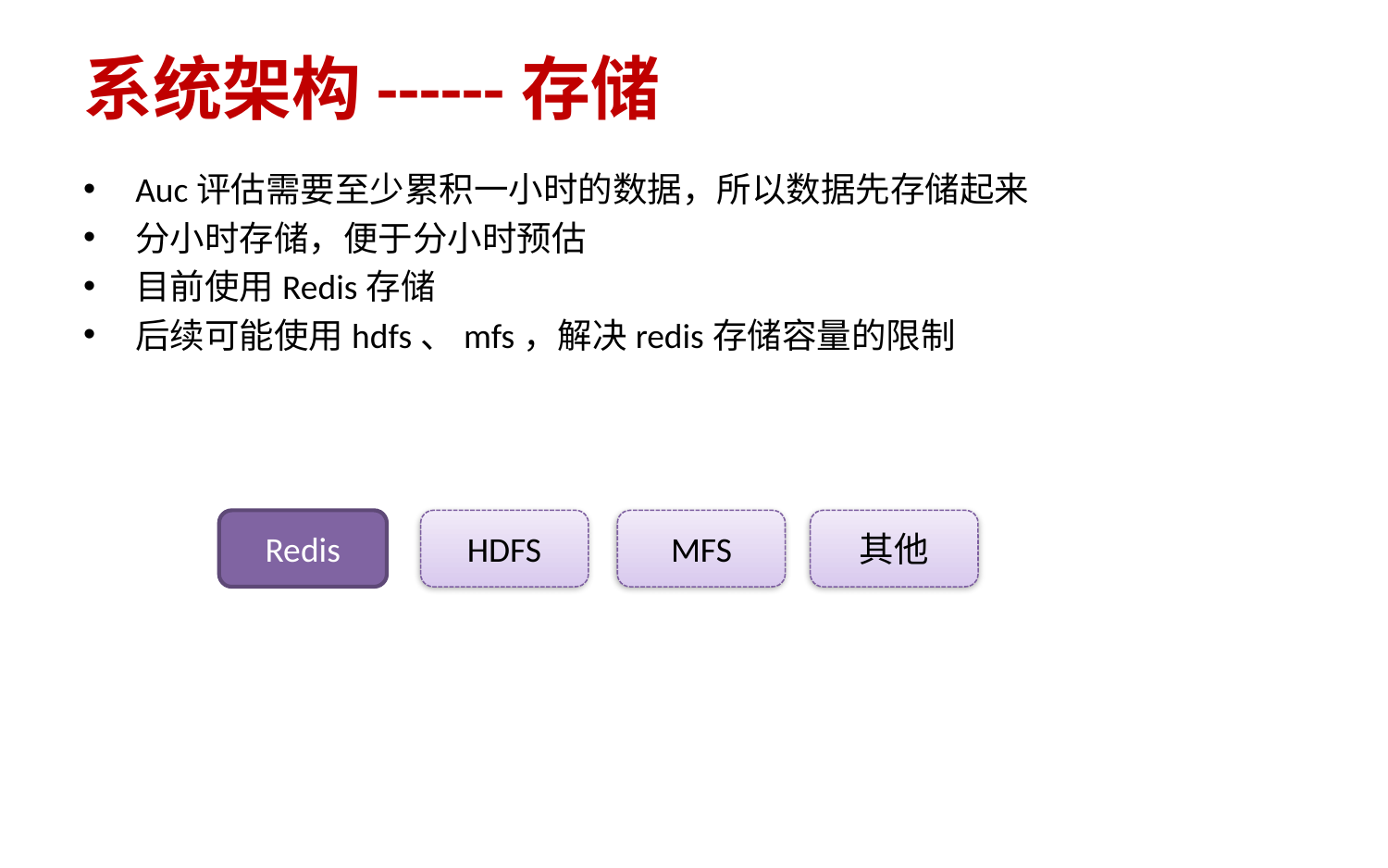

# 系统架构------存储
Auc评估需要至少累积一小时的数据，所以数据先存储起来
分小时存储，便于分小时预估
目前使用Redis存储
后续可能使用hdfs、mfs，解决redis存储容量的限制
Redis
HDFS
MFS
其他